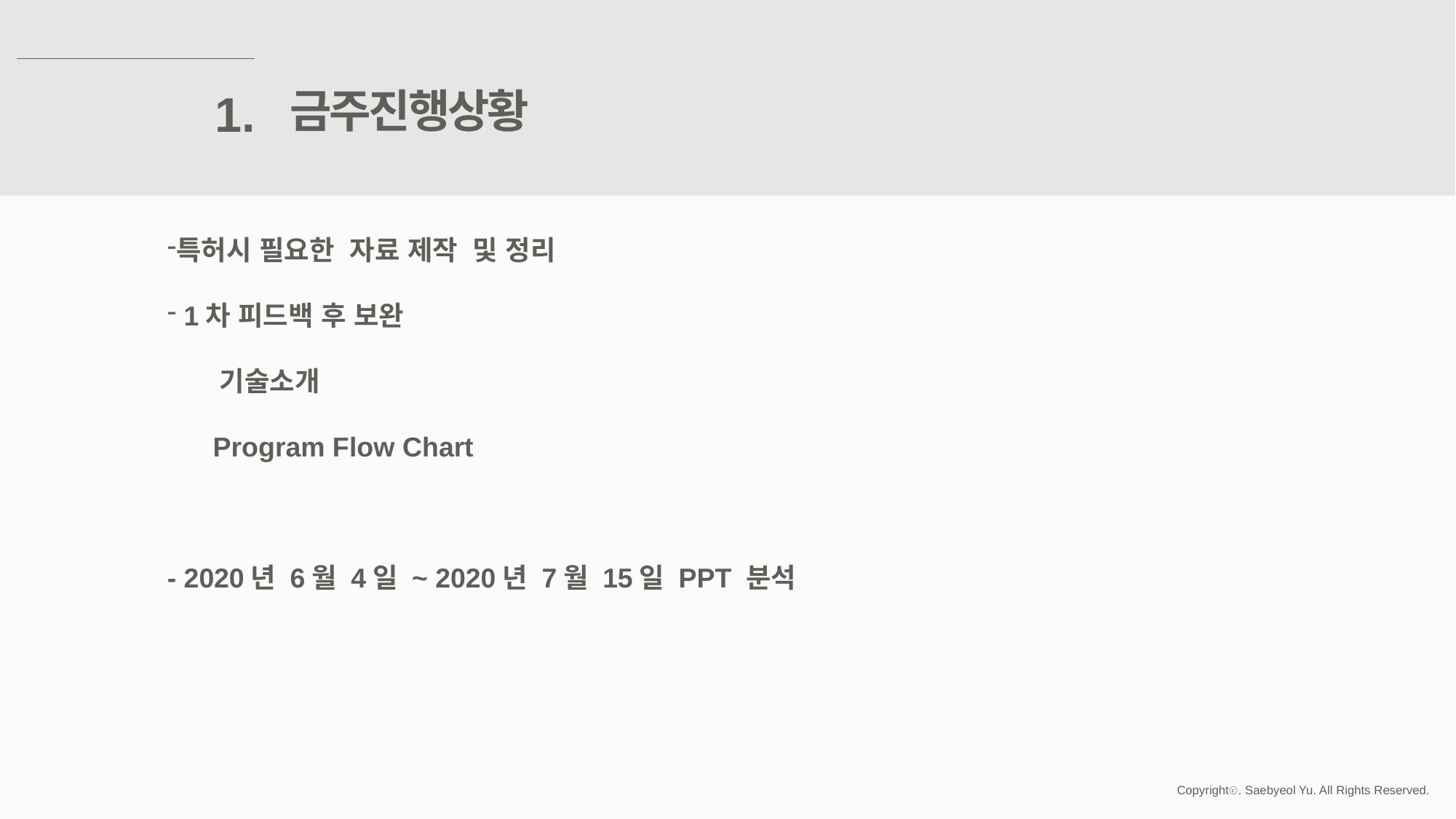

금주진행상황
1.

특허시 필요한  자료 제작  및 정리

 1차 피드백 후 보완

      기술소개

      Program Flow Chart

- 2020년 6월 4일 ~ 2020년 7월 15일 PPT 분석